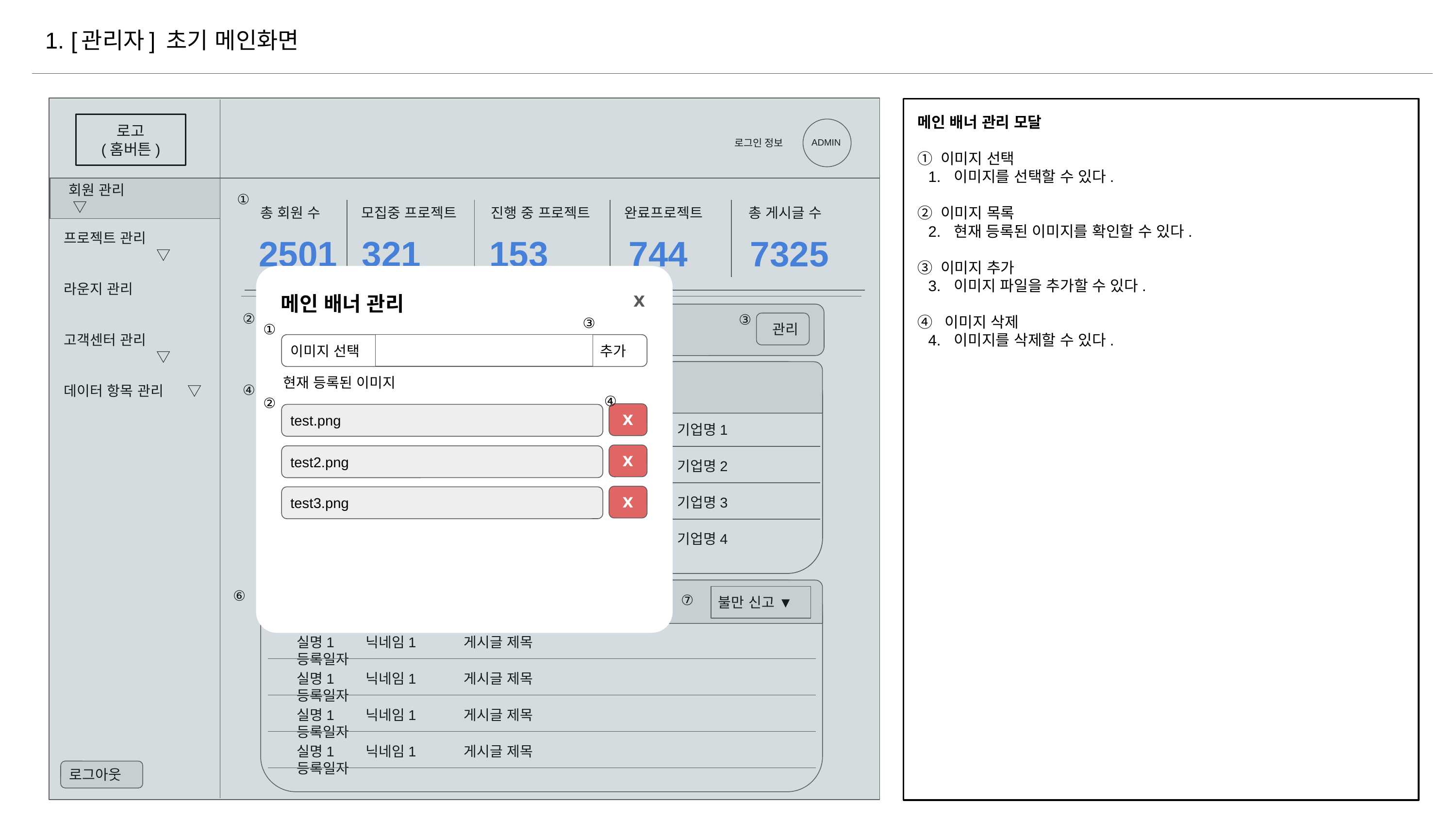

# [관리자] 초기 메인화면

메인 배너 관리 모달

① 이미지 선택
이미지를 선택할 수 있다.

② 이미지 목록
현재 등록된 이미지를 확인할 수 있다.

③ 이미지 추가
이미지 파일을 추가할 수 있다.

④  이미지 삭제
이미지를 삭제할 수 있다.

로고
(홈버튼)

로그인 정보
ADMIN
  회원 관리	 	       ▽
①
회원 관리

프로젝트 관리   	     ▽

라운지 관리

고객센터 관리   	     ▽

데이터 항목 관리      ▽

총 회원 수
모집중 프로젝트
진행 중 프로젝트
완료프로젝트
총 게시글 수
2501
321
153
744
7325

메인 배너 관리
Ⅹ
이미지 선택                                                            추가

현재 등록된 이미지
Ⅹ
test.png
Ⅹ
test2.png
Ⅹ
test3.png
②
③

③
 메인 배너
①
 관리

④
⑤
신규 일반 회원
신규 기업 회원
④
②
실명1    닉네임1              가입일
담당자명1    기업명1       가입일
실명2    닉네임2              가입일
담당자명2    기업명2       가입일
실명3    닉네임3              가입일
담당자명3    기업명3       가입일
확인
실명4    닉네임4              가입일
담당자명4    기업명4       가입일
⑥

⑦
불만 신고 ▼
고객센터 신규 글
실명1       닉네임1           게시글 제목                                                     등록일자
실명1       닉네임1           게시글 제목                                                     등록일자
실명1       닉네임1           게시글 제목                                                     등록일자
실명1       닉네임1           게시글 제목                                                     등록일자
로그아웃